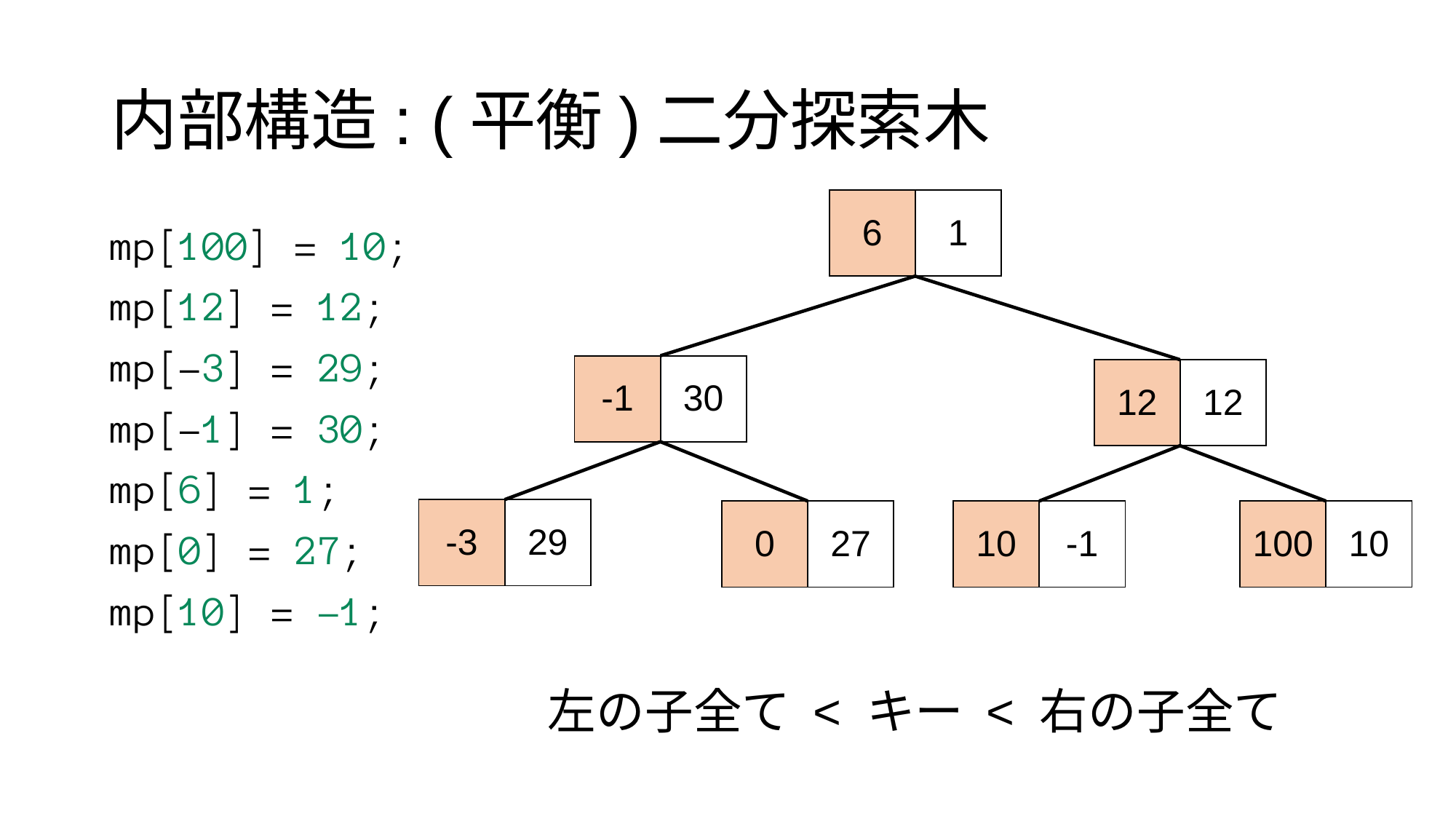

# 内部構造: (平衡)二分探索木
| 6 | 1 |
| --- | --- |
mp[100] = 10;
mp[12] = 12;
mp[-3] = 29;
mp[-1] = 30;
mp[6] = 1;
mp[0] = 27;
mp[10] = -1;

| -1 | 30 |
| --- | --- |
| 12 | 12 |
| --- | --- |
| -3 | 29 |
| --- | --- |
| 0 | 27 |
| --- | --- |
| 10 | -1 |
| --- | --- |
| 100 | 10 |
| --- | --- |
左の子全て < キー < 右の子全て